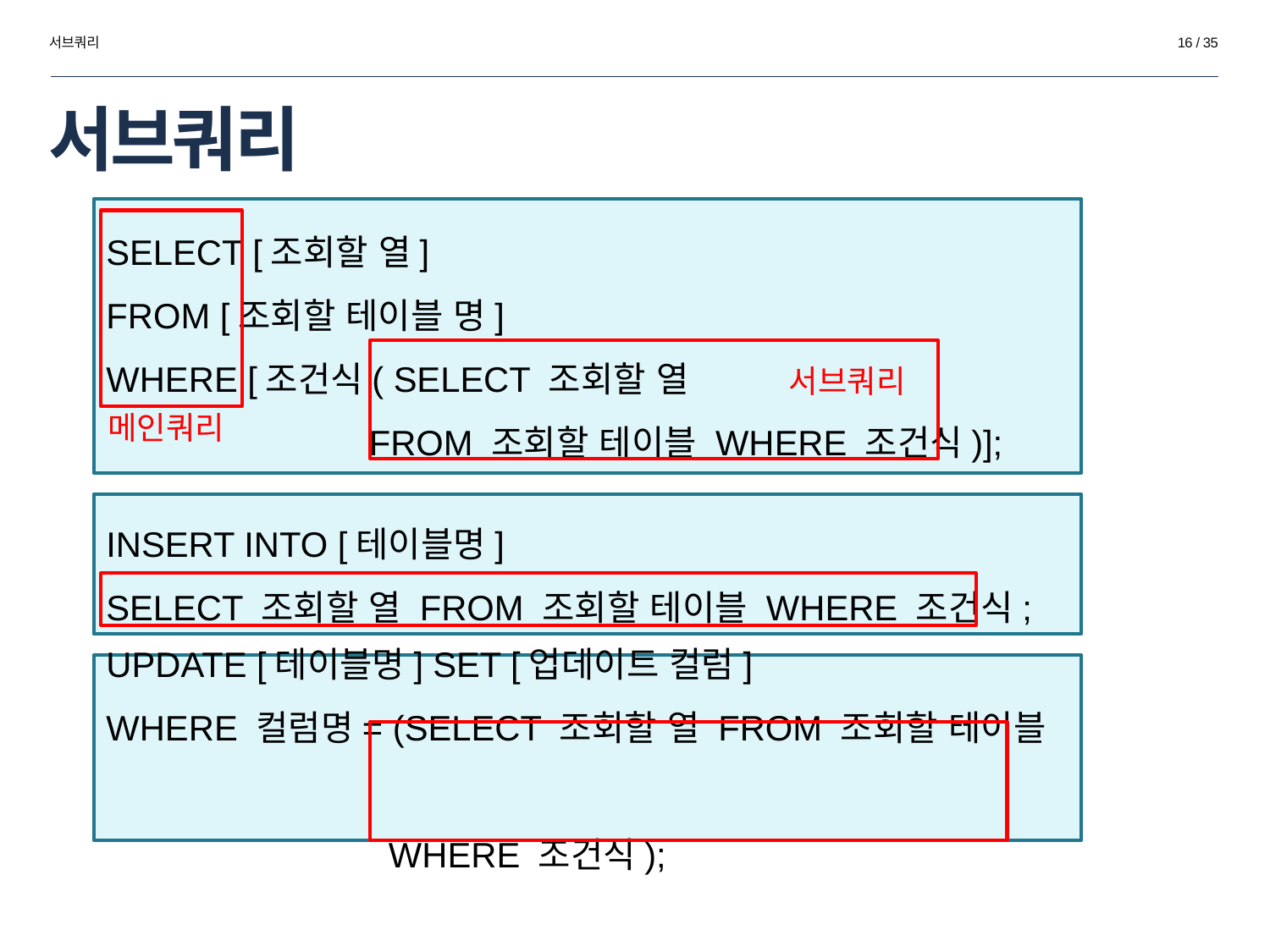

서브쿼리
16 / 35
# 서브쿼리
SELECT [조회할 열]
FROM [조회할 테이블 명]
WHERE [조건식( SELECT 조회할 열
                           FROM 조회할 테이블 WHERE 조건식)];

서브쿼리
메인쿼리
INSERT INTO [테이블명]
SELECT 조회할 열 FROM 조회할 테이블 WHERE 조건식;

UPDATE [테이블명] SET [업데이트 컬럼]
WHERE 컬럼명= (SELECT 조회할 열 FROM 조회할 테이블
                             WHERE 조건식);